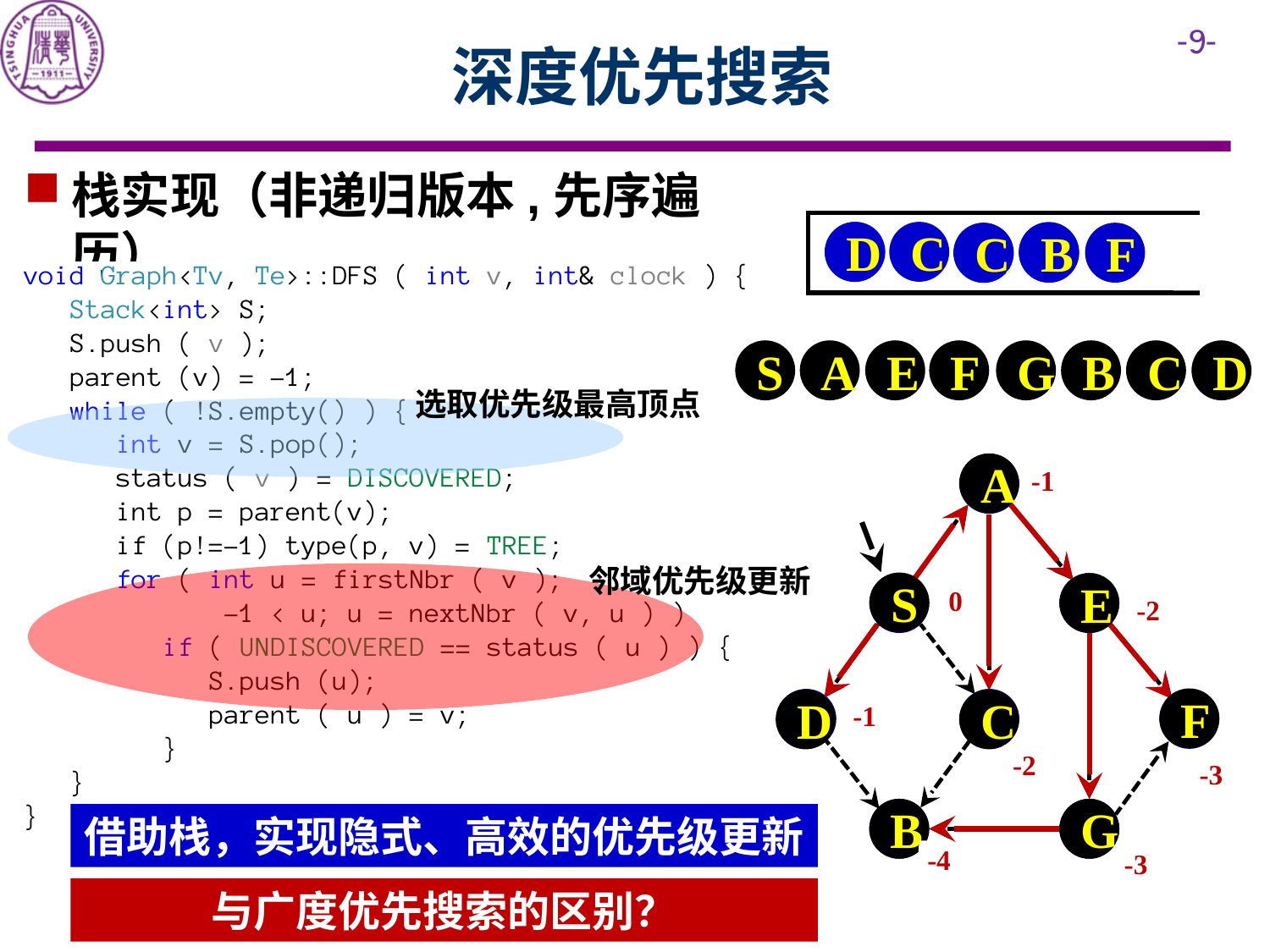

# 深度优先搜索
栈实现（非递归版本,先序遍历）

D
C
S
G
C
E
B
F
A
void Graph<Tv, Te>::DFS ( int v, int& clock ) {
   Stack<int> S;
   S.push ( v );
   parent (v) = -1;
   while ( !S.empty() ) {
      int v = S.pop();
      status ( v ) = DISCOVERED;
      int p = parent(v);
      if (p!=-1) type(p, v) = TREE;
      for ( int u = firstNbr ( v );
             -1 < u; u = nextNbr ( v, u ) )
         if ( UNDISCOVERED == status ( u ) ) {
            S.push (u);
            parent ( u ) = v;
         }
   }
}
S
A
E
F
G
B
C
D
选取优先级最高顶点

A
A
Inf
-1
邻域优先级更新

S
E
S
E
Inf
0
-2
Inf
F
D
F
C
D
C
Inf
-1
Inf
-1
-2
-3
Inf
B
B
G
G
借助栈，实现隐式、高效的优先级更新
-4
-3
Inf
Inf
与广度优先搜索的区别？